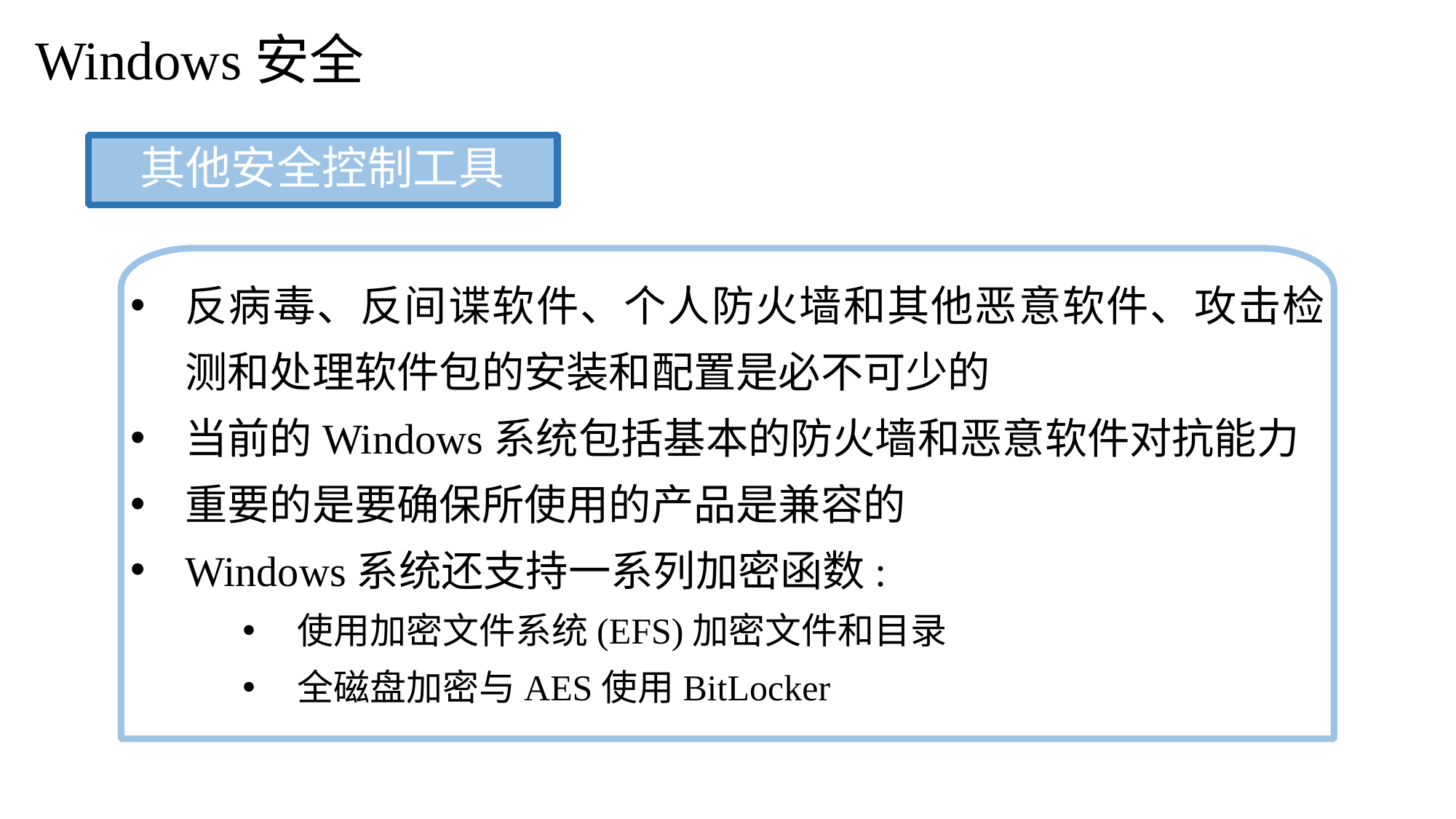

Windows安全

其他安全控制工具
反病毒、反间谍软件、个人防火墙和其他恶意软件、攻击检测和处理软件包的安装和配置是必不可少的
当前的Windows系统包括基本的防火墙和恶意软件对抗能力
重要的是要确保所使用的产品是兼容的
Windows系统还支持一系列加密函数:
使用加密文件系统(EFS)加密文件和目录
全磁盘加密与AES使用BitLocker